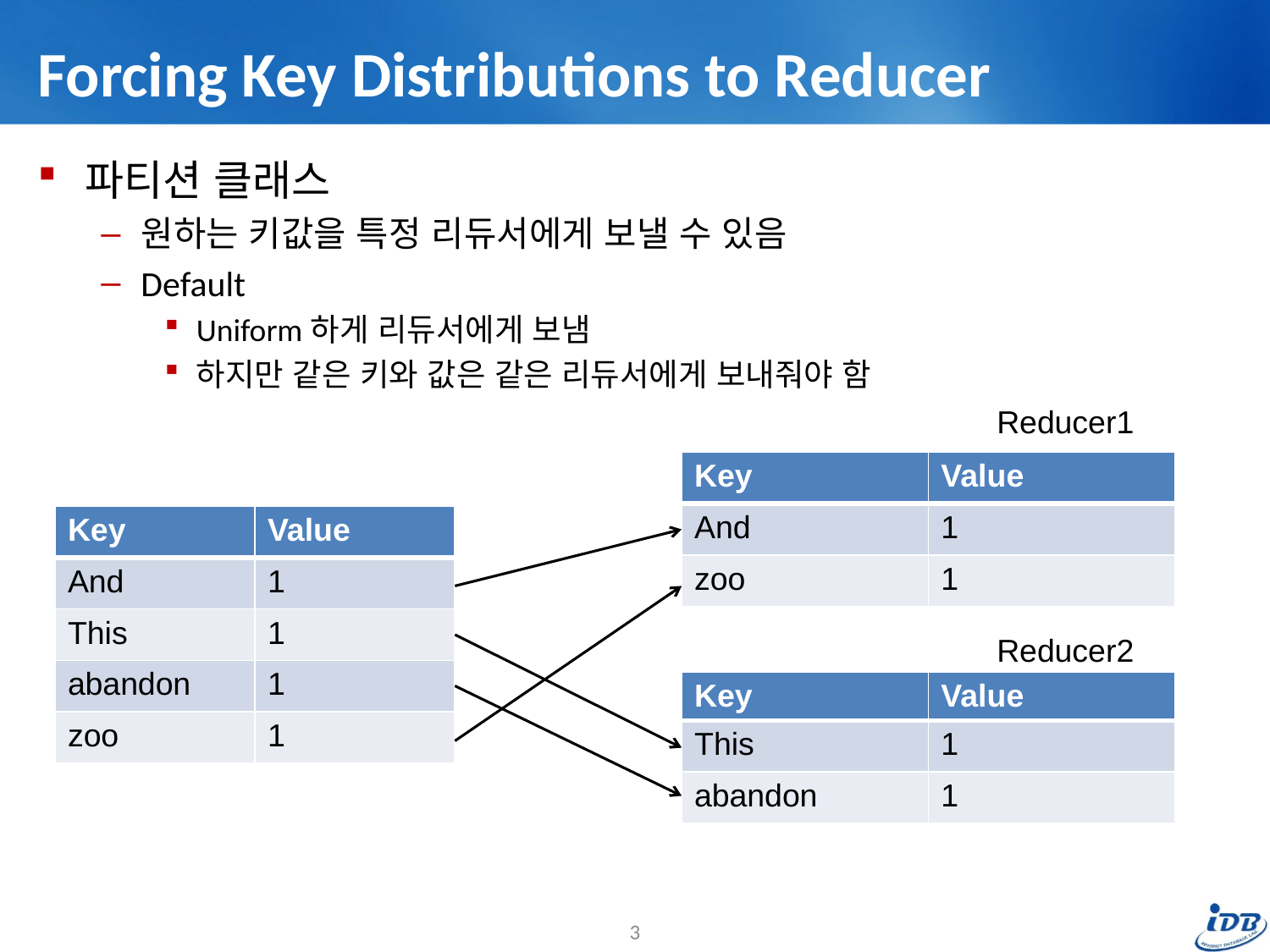

# Forcing Key Distributions to Reducer
파티션 클래스
원하는 키값을 특정 리듀서에게 보낼 수 있음
Default
Uniform하게 리듀서에게 보냄
하지만 같은 키와 값은 같은 리듀서에게 보내줘야 함
Reducer1
| Key | Value |
| --- | --- |
| And | 1 |
| zoo | 1 |
| Key | Value |
| --- | --- |
| And | 1 |
| This | 1 |
| abandon | 1 |
| zoo | 1 |
Reducer2
| Key | Value |
| --- | --- |
| This | 1 |
| abandon | 1 |
3